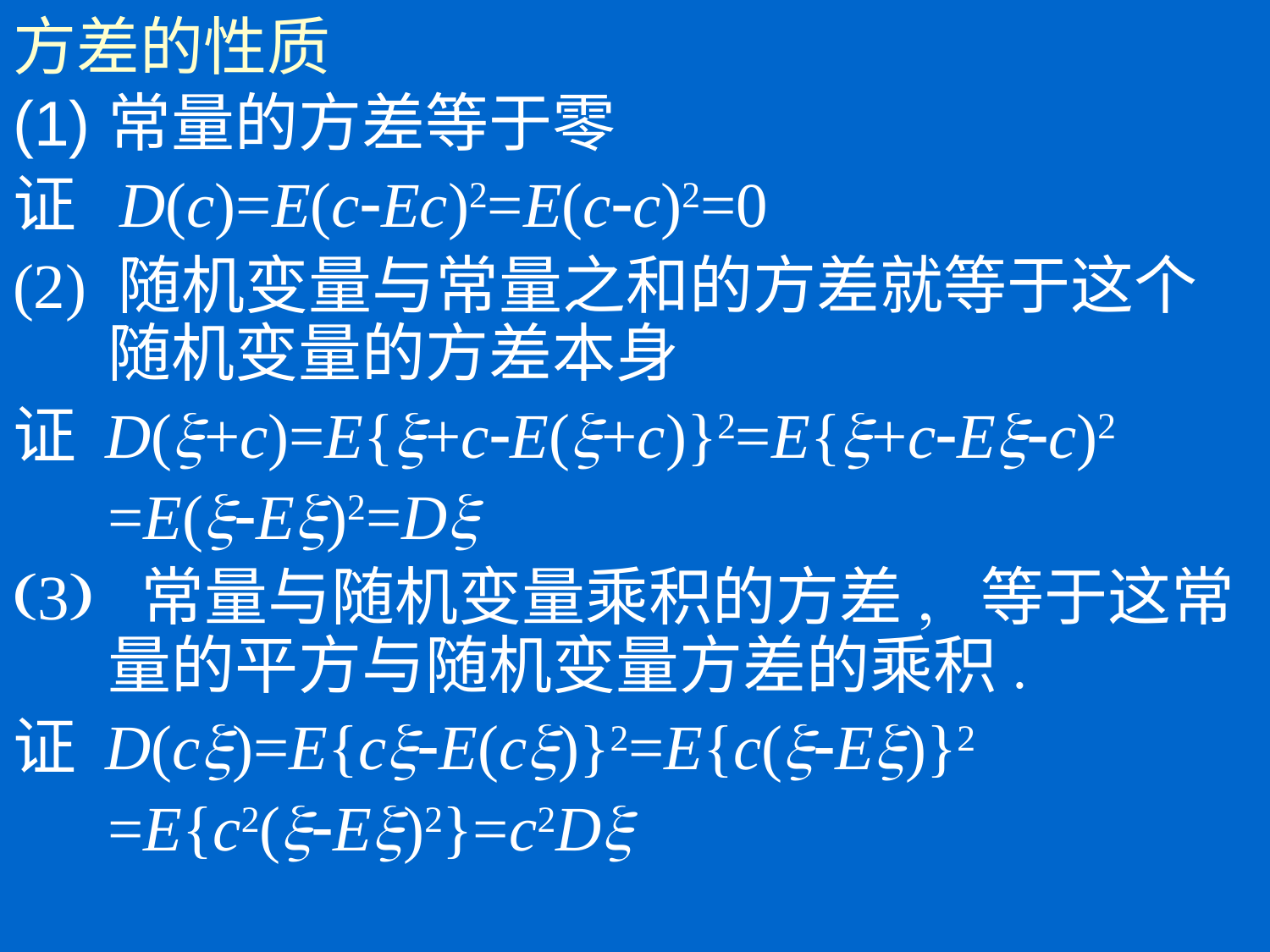

# 方差的性质
常量的方差等于零
证  D(c)=E(c−Ec)2=E(c−c)2=0
(2) 随机变量与常量之和的方差就等于这个随机变量的方差本身
证 D(ξ+c)=E{ξ+c−E(ξ+c)}2=E{ξ+c−Eξ−c)2
	=E(ξ−Eξ)2=Dξ
(3) 常量与随机变量乘积的方差, 等于这常量的平方与随机变量方差的乘积.
证 D(cξ)=E{cξ−E(cξ)}2=E{c(ξ−Eξ)}2
	=E{c2(ξ−Eξ)2}=c2Dξ